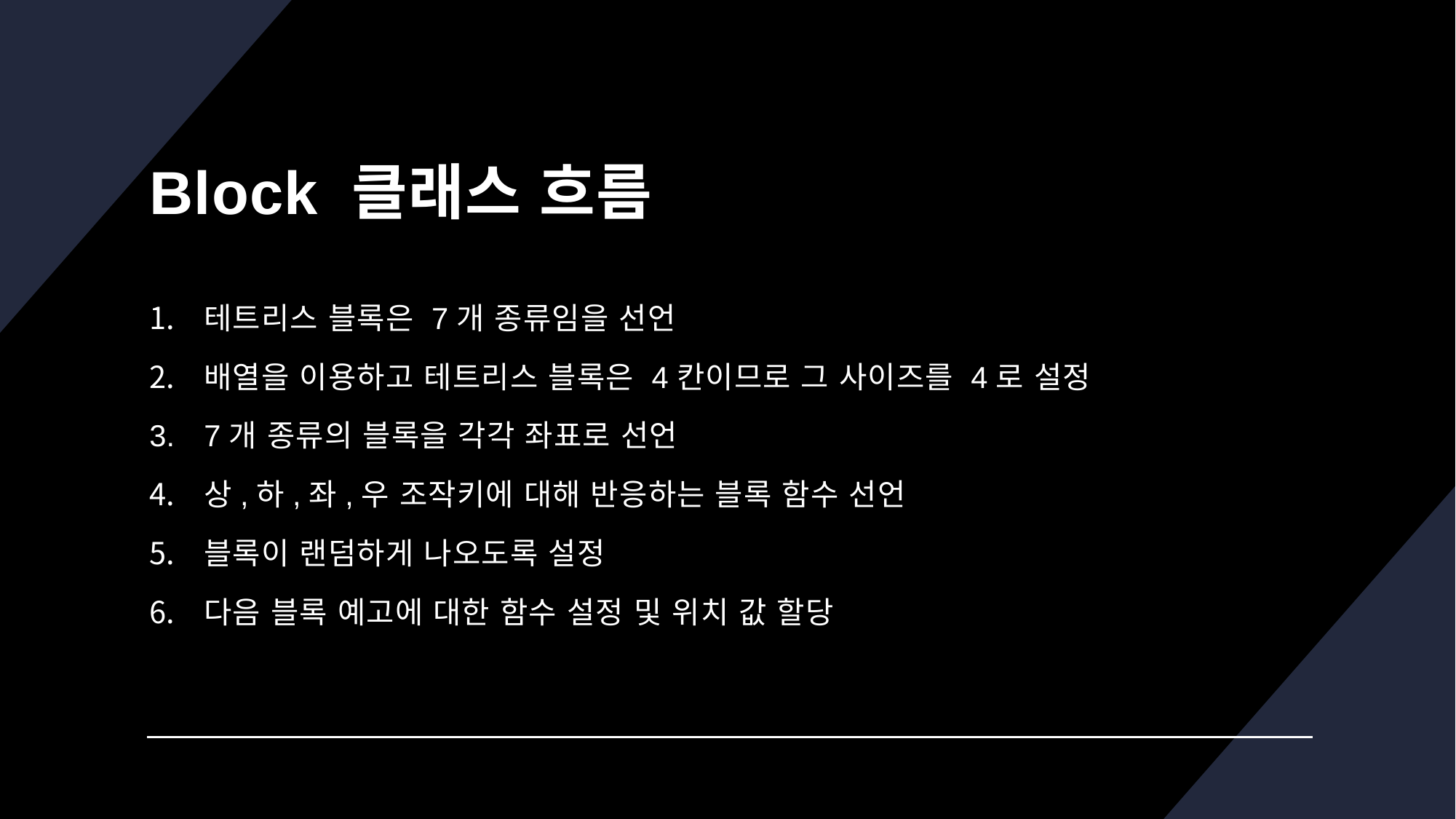

# Block 클래스 흐름
테트리스 블록은 7개 종류임을 선언
배열을 이용하고 테트리스 블록은 4칸이므로 그 사이즈를 4로 설정
7개 종류의 블록을 각각 좌표로 선언
상,하,좌,우 조작키에 대해 반응하는 블록 함수 선언
블록이 랜덤하게 나오도록 설정
다음 블록 예고에 대한 함수 설정 및 위치 값 할당